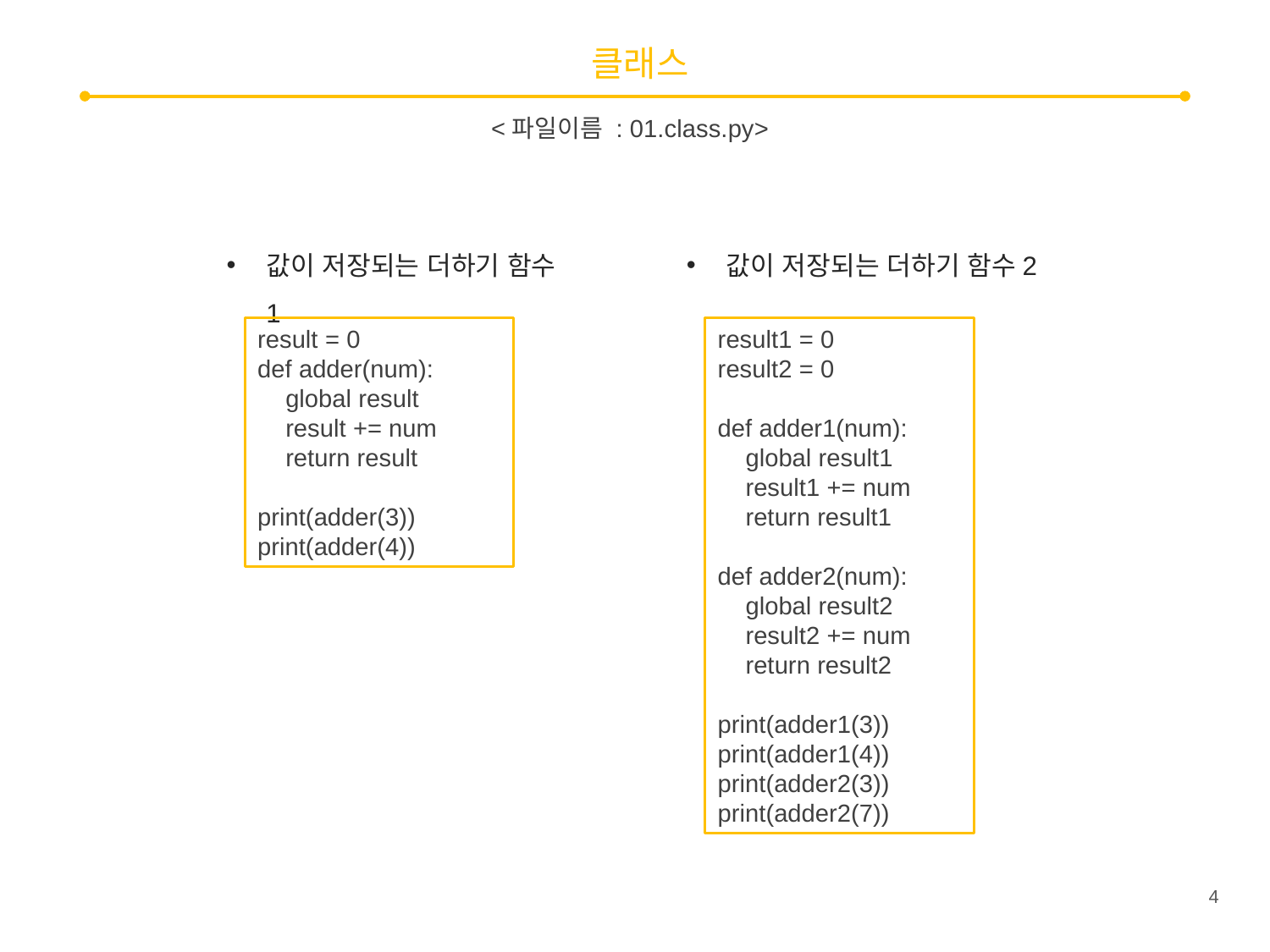

# 클래스
<파일이름 : 01.class.py>
값이 저장되는 더하기 함수1
값이 저장되는 더하기 함수2
result = 0
def adder(num):
    global result
    result += num
    return result

print(adder(3))
print(adder(4))
result1 = 0
result2 = 0

def adder1(num):
    global result1
    result1 += num
    return result1

def adder2(num):
    global result2
    result2 += num
    return result2

print(adder1(3))
print(adder1(4))
print(adder2(3))
print(adder2(7))